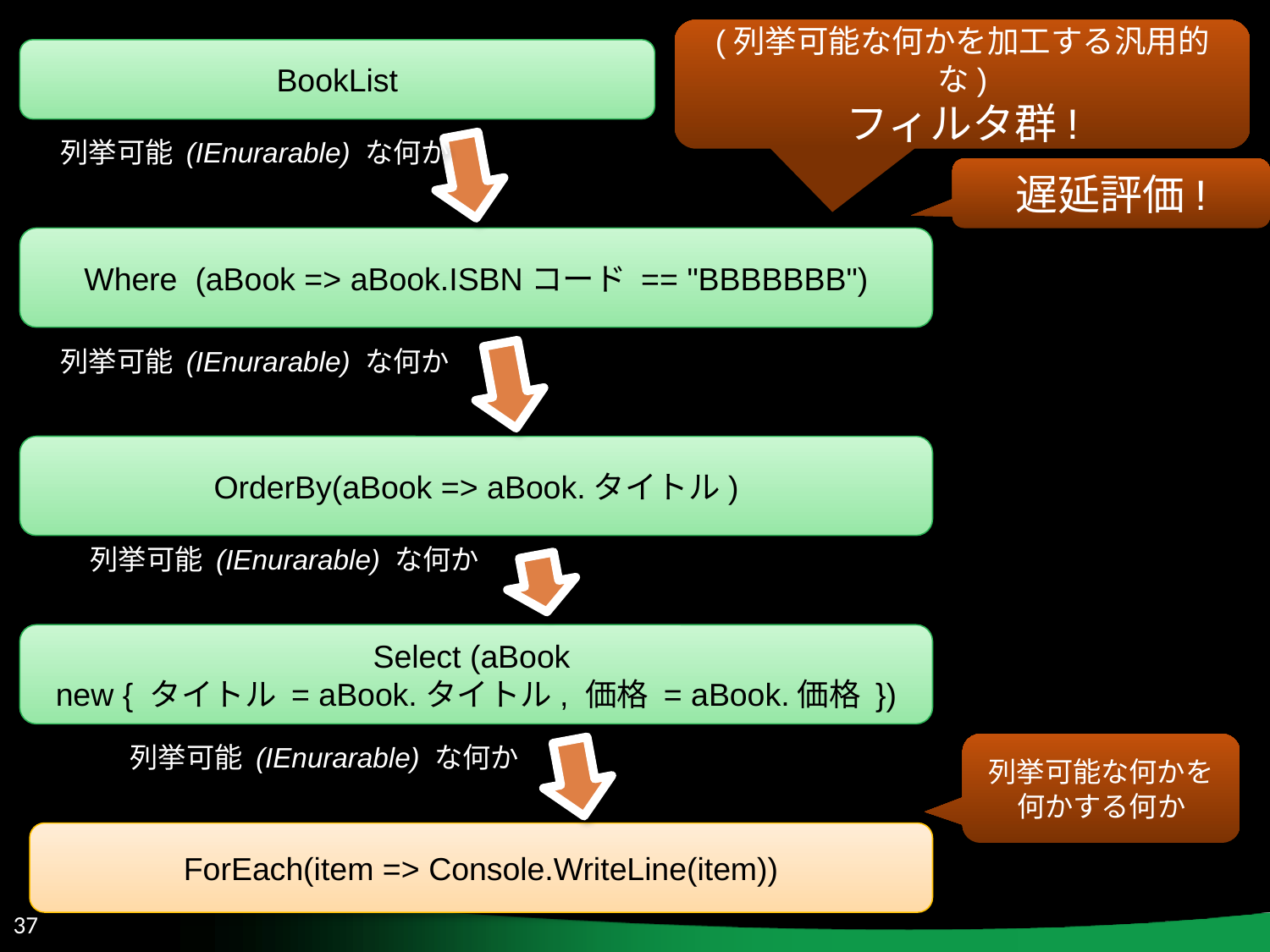

(列挙可能な何かを加工する汎用的な)
フィルタ群!
BookList
列挙可能 (IEnurarable) な何か

遅延評価!
Where  (aBook => aBook.ISBNコード == "BBBBBBB")
列挙可能 (IEnurarable) な何か

OrderBy(aBook => aBook.タイトル)
列挙可能 (IEnurarable) な何か

Select (aBook
new { タイトル = aBook.タイトル, 価格 = aBook.価格 })
列挙可能 (IEnurarable) な何か
列挙可能な何かを
何かする何か

ForEach(item => Console.WriteLine(item))